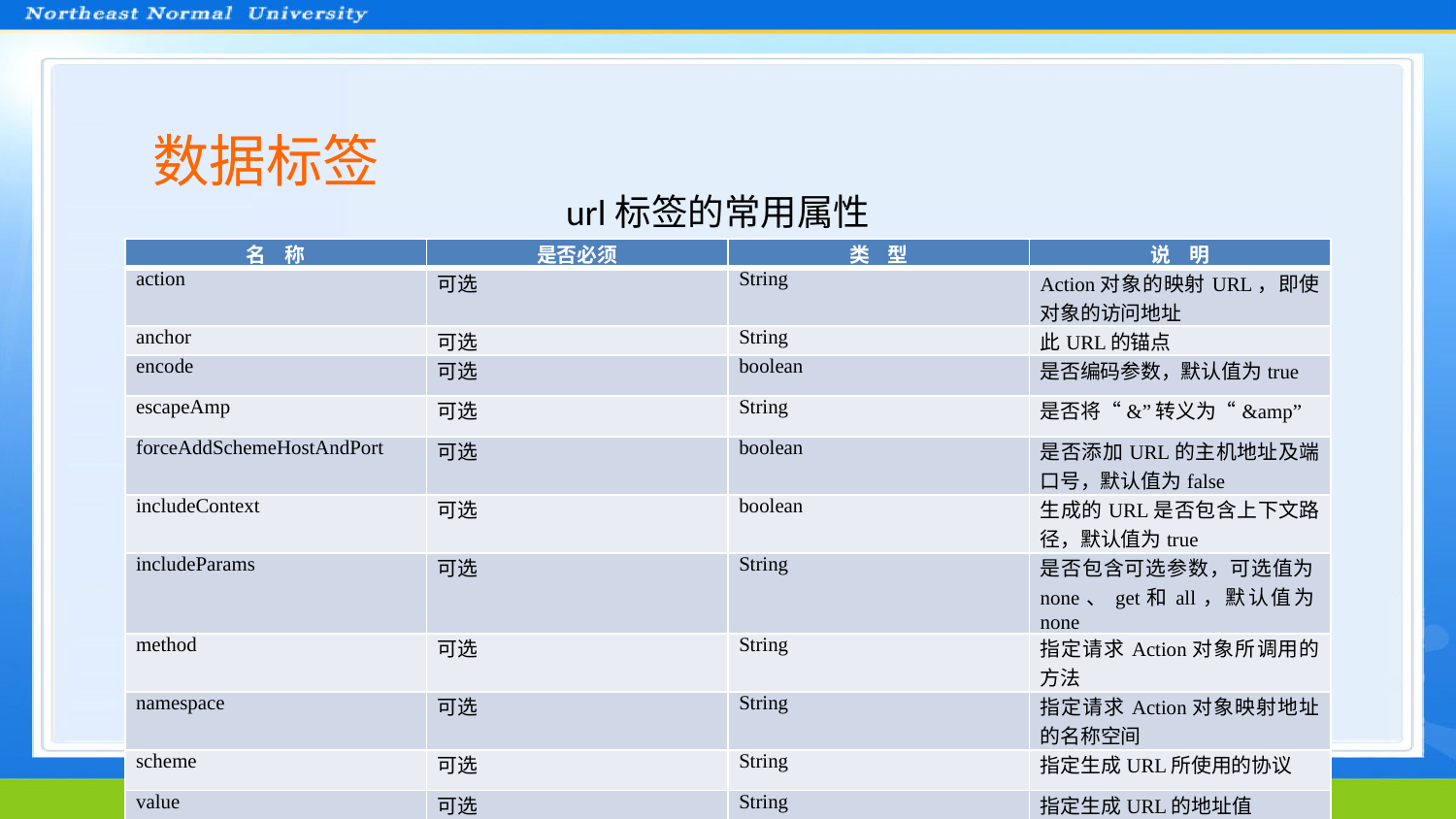

数据标签
 url标签的常用属性
| 名 称 | 是否必须 | 类 型 | 说 明 |
| --- | --- | --- | --- |
| action | 可选 | String | Action对象的映射URL，即使对象的访问地址 |
| anchor | 可选 | String | 此URL的锚点 |
| encode | 可选 | boolean | 是否编码参数，默认值为true |
| escapeAmp | 可选 | String | 是否将“&”转义为“&amp” |
| forceAddSchemeHostAndPort | 可选 | boolean | 是否添加URL的主机地址及端口号，默认值为false |
| includeContext | 可选 | boolean | 生成的URL是否包含上下文路径，默认值为true |
| includeParams | 可选 | String | 是否包含可选参数，可选值为none、get和all，默认值为none |
| method | 可选 | String | 指定请求Action对象所调用的方法 |
| namespace | 可选 | String | 指定请求Action对象映射地址的名称空间 |
| scheme | 可选 | String | 指定生成URL所使用的协议 |
| value | 可选 | String | 指定生成URL的地址值 |
| var | 可选 | String | 定义生成URL变量名称，可以通过此名称引用URL |